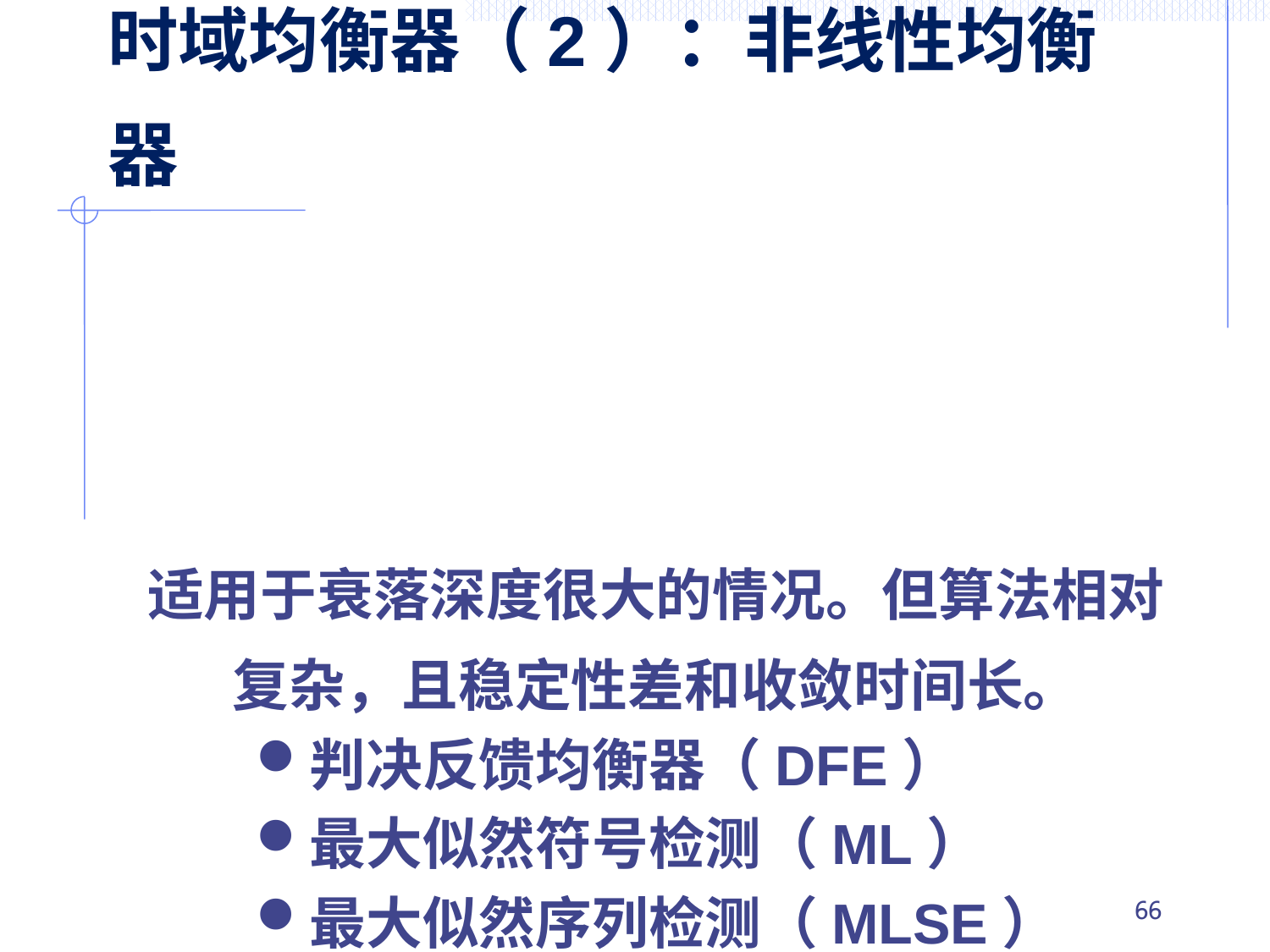

# 时域均衡器（2）：非线性均衡器
适用于衰落深度很大的情况。但算法相对复杂，且稳定性差和收敛时间长。
判决反馈均衡器（DFE）
最大似然符号检测（ML）
最大似然序列检测（MLSE）

66